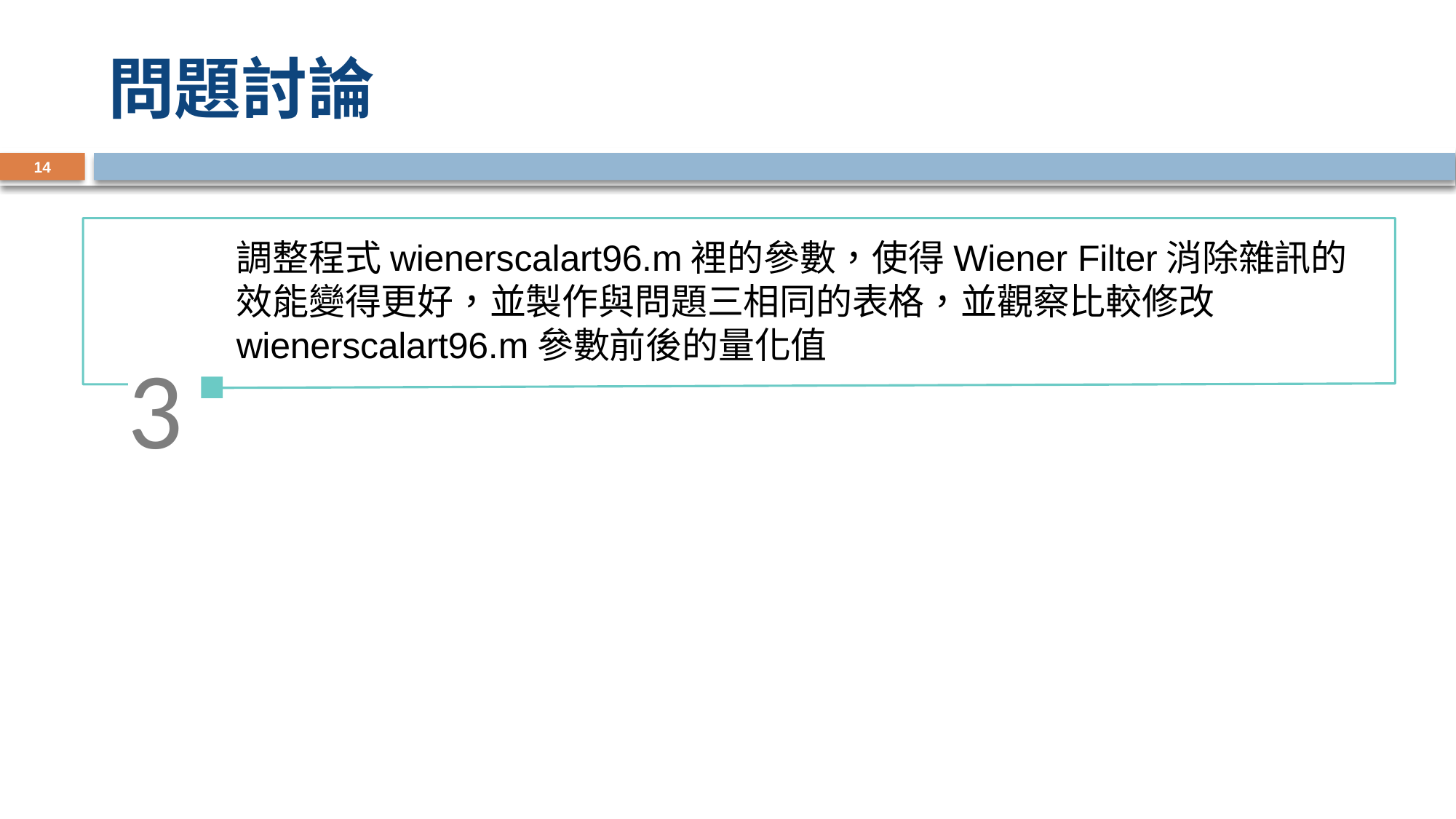

# 問題討論
14

調整程式wienerscalart96.m裡的參數，使得Wiener Filter消除雜訊的效能變得更好，並製作與問題三相同的表格，並觀察比較修改wienerscalart96.m參數前後的量化值
3